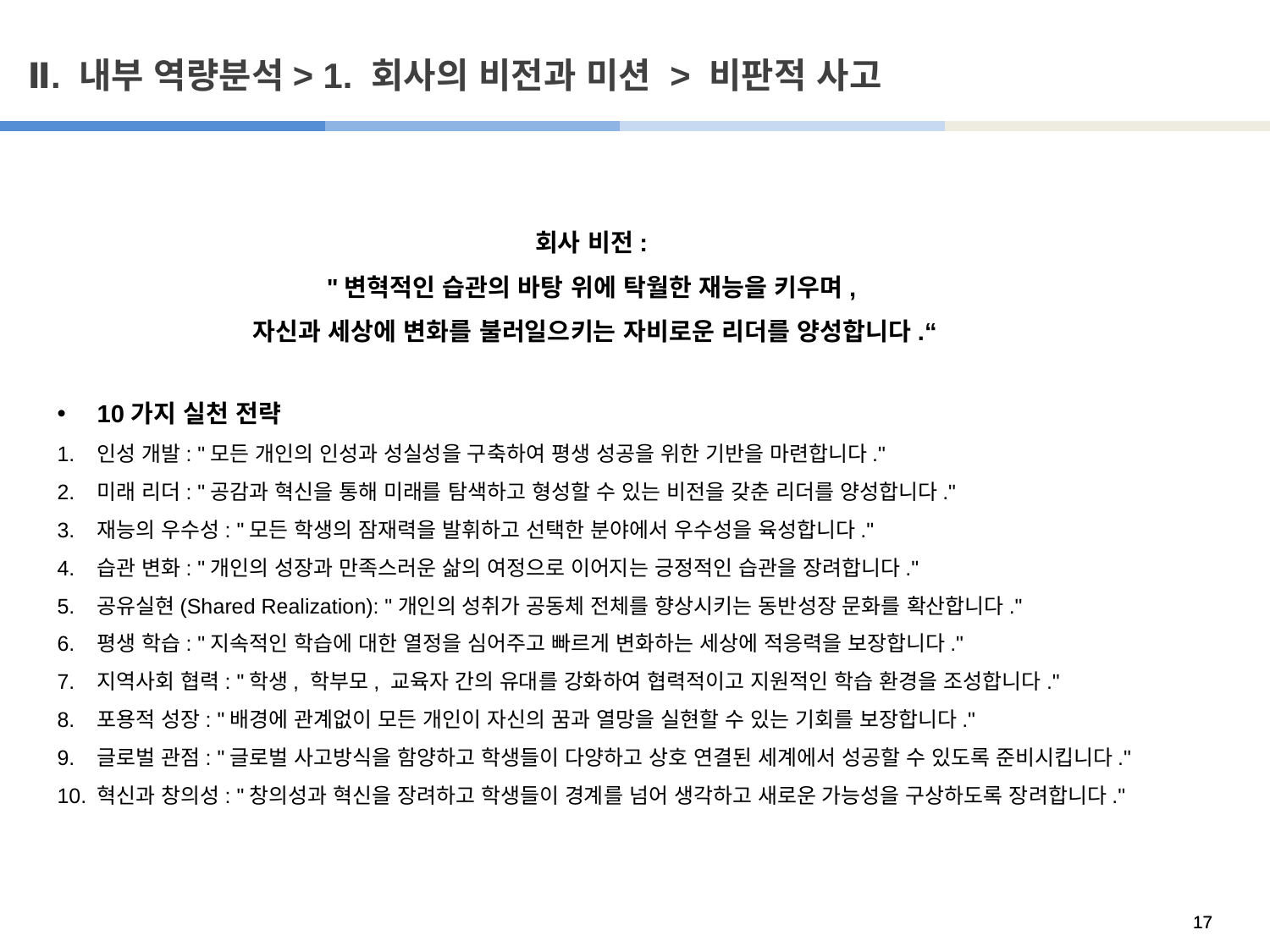

# Ⅱ. 내부 역량분석> 1. 회사의 비전과 미션 > 비판적 사고
회사 비전:
"변혁적인 습관의 바탕 위에 탁월한 재능을 키우며,
자신과 세상에 변화를 불러일으키는 자비로운 리더를 양성합니다.“

10가지 실천 전략
인성 개발: "모든 개인의 인성과 성실성을 구축하여 평생 성공을 위한 기반을 마련합니다."
미래 리더: "공감과 혁신을 통해 미래를 탐색하고 형성할 수 있는 비전을 갖춘 리더를 양성합니다."
재능의 우수성: "모든 학생의 잠재력을 발휘하고 선택한 분야에서 우수성을 육성합니다."
습관 변화: "개인의 성장과 만족스러운 삶의 여정으로 이어지는 긍정적인 습관을 장려합니다."
공유실현(Shared Realization): "개인의 성취가 공동체 전체를 향상시키는 동반성장 문화를 확산합니다."
평생 학습: "지속적인 학습에 대한 열정을 심어주고 빠르게 변화하는 세상에 적응력을 보장합니다."
지역사회 협력: "학생, 학부모, 교육자 간의 유대를 강화하여 협력적이고 지원적인 학습 환경을 조성합니다."
포용적 성장: "배경에 관계없이 모든 개인이 자신의 꿈과 열망을 실현할 수 있는 기회를 보장합니다."
글로벌 관점: "글로벌 사고방식을 함양하고 학생들이 다양하고 상호 연결된 세계에서 성공할 수 있도록 준비시킵니다."
혁신과 창의성: "창의성과 혁신을 장려하고 학생들이 경계를 넘어 생각하고 새로운 가능성을 구상하도록 장려합니다."
17
17